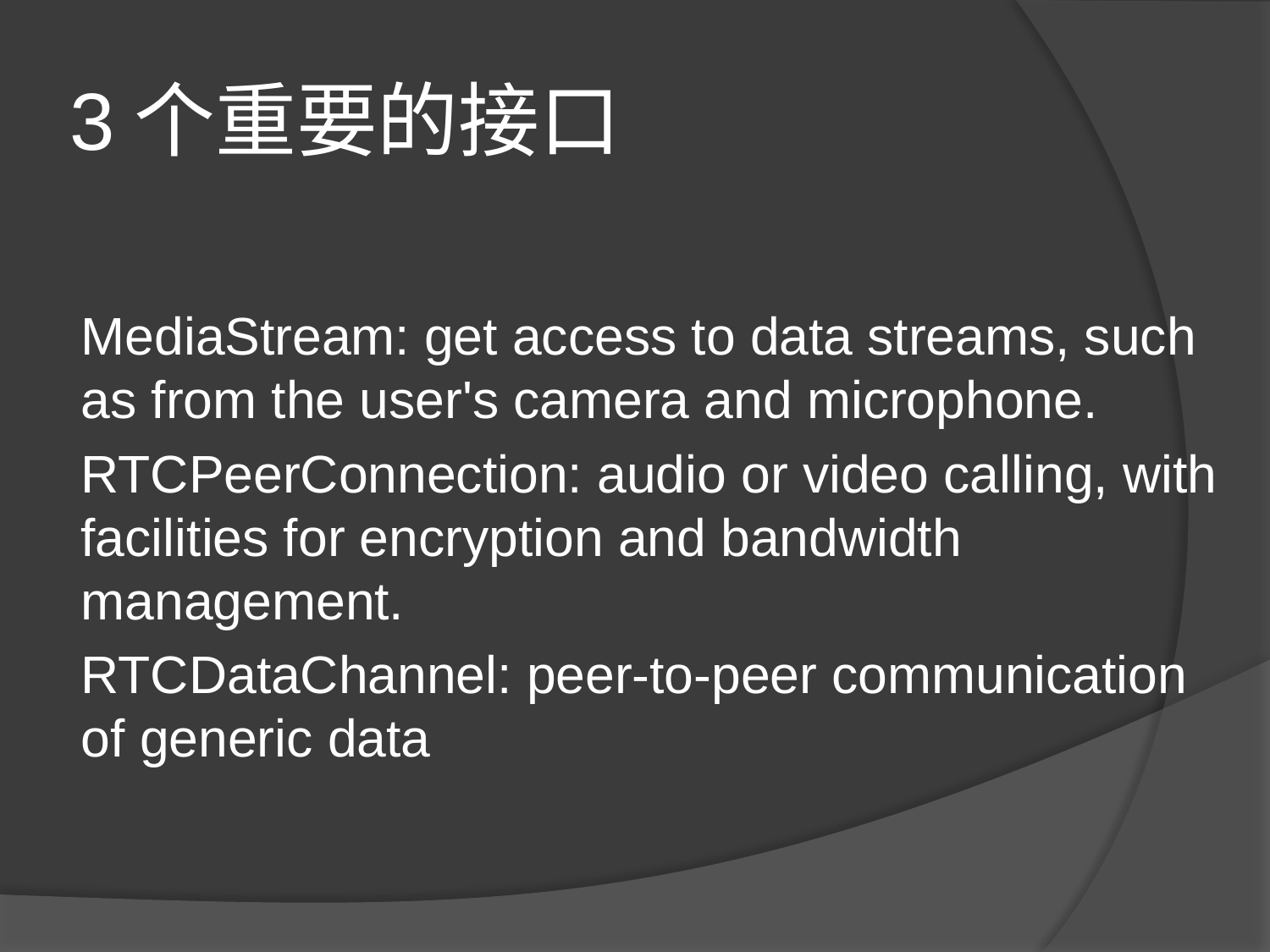

# 3个重要的接口

MediaStream: get access to data streams, such as from the user's camera and microphone.
RTCPeerConnection: audio or video calling, with facilities for encryption and bandwidth management.
RTCDataChannel: peer-to-peer communication of generic data